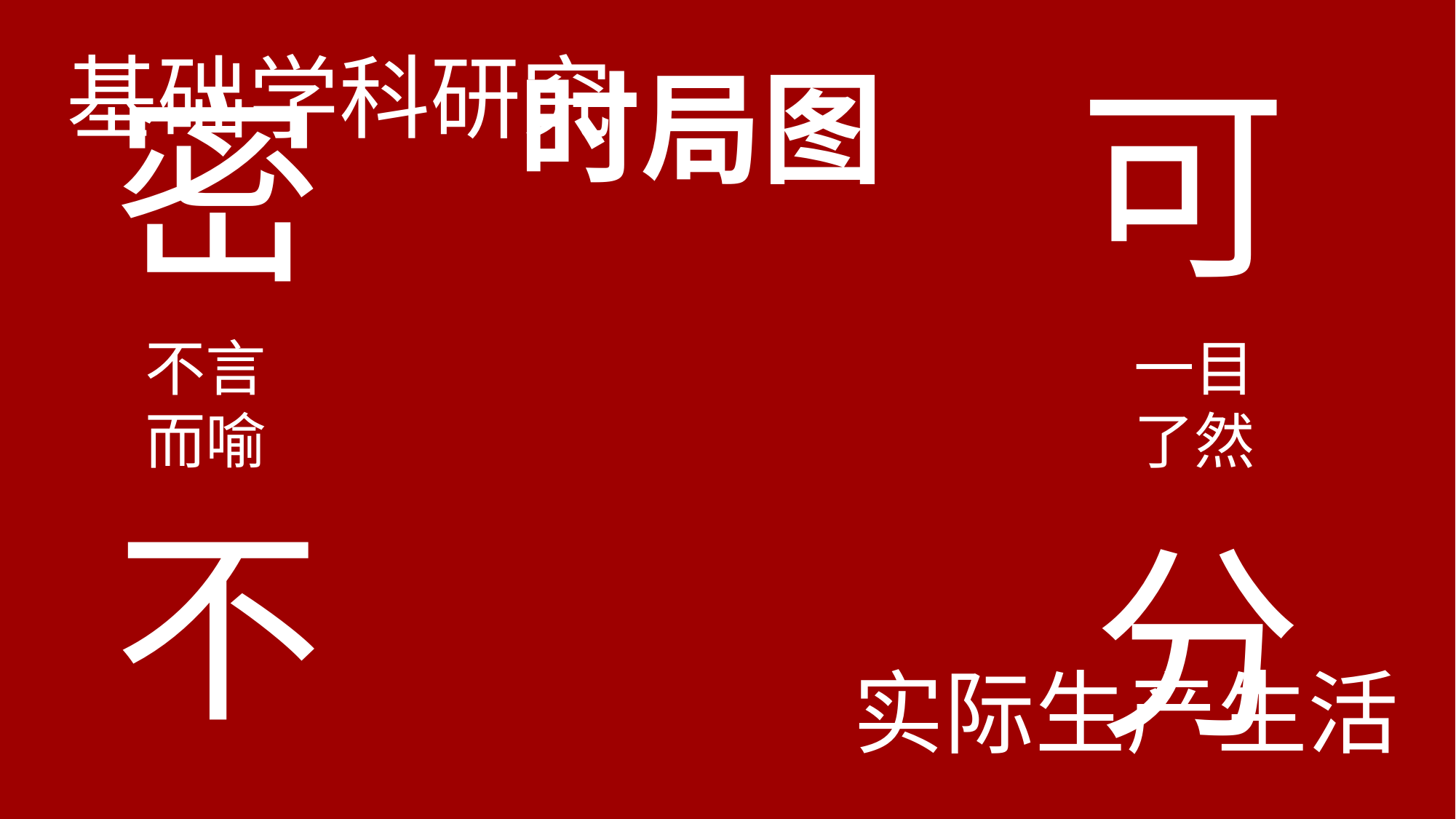

基础学科研究
可
密
不
分
时局图
不言
而喻
一目
了然
实际生产生活